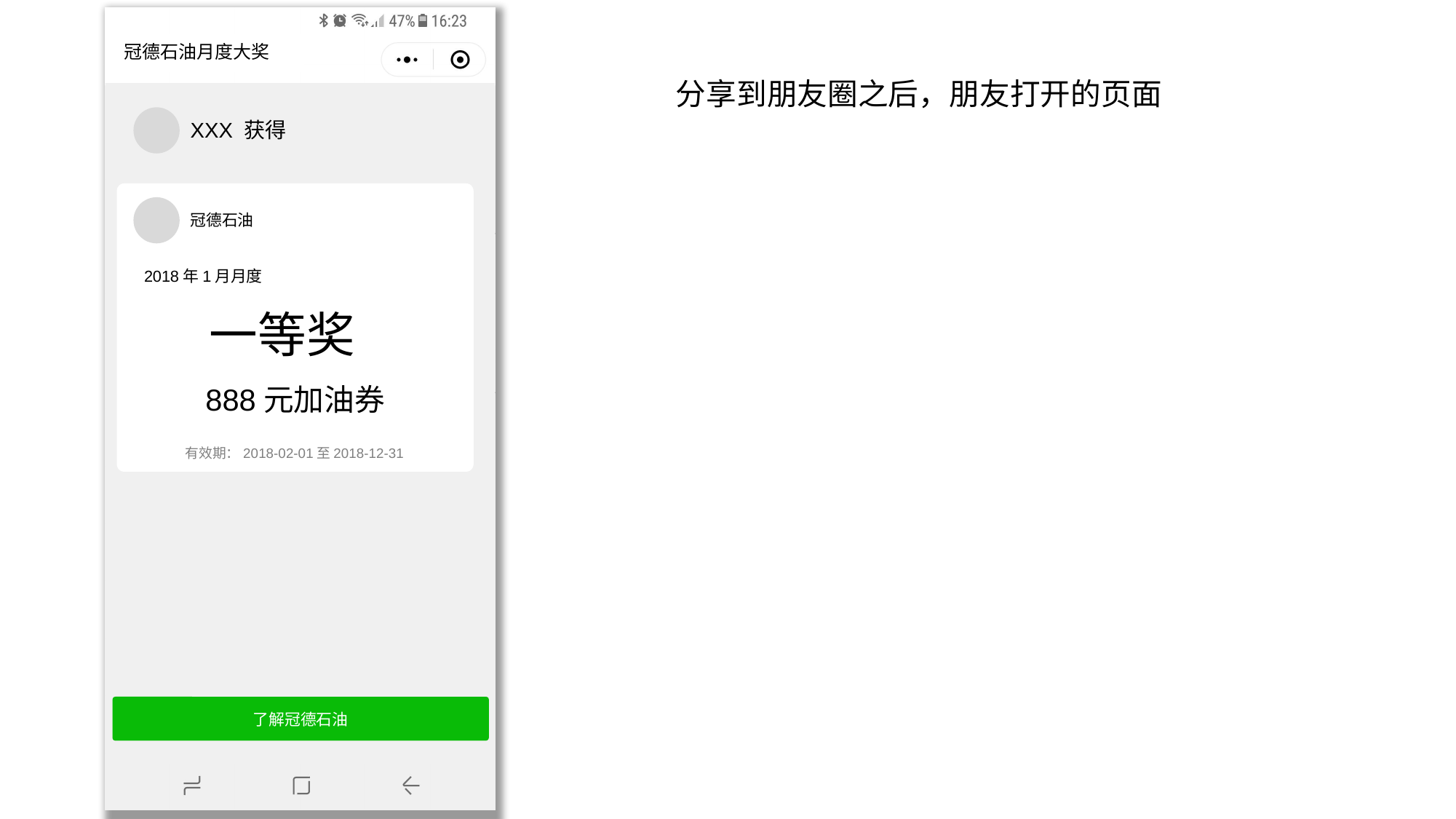

# 冠德石油月度大奖
分享到朋友圈之后，朋友打开的页面

XXX 获得

冠德石油
2018年1月月度
一等奖
888元加油券
有效期：2018-02-01至2018-12-31
了解冠德石油